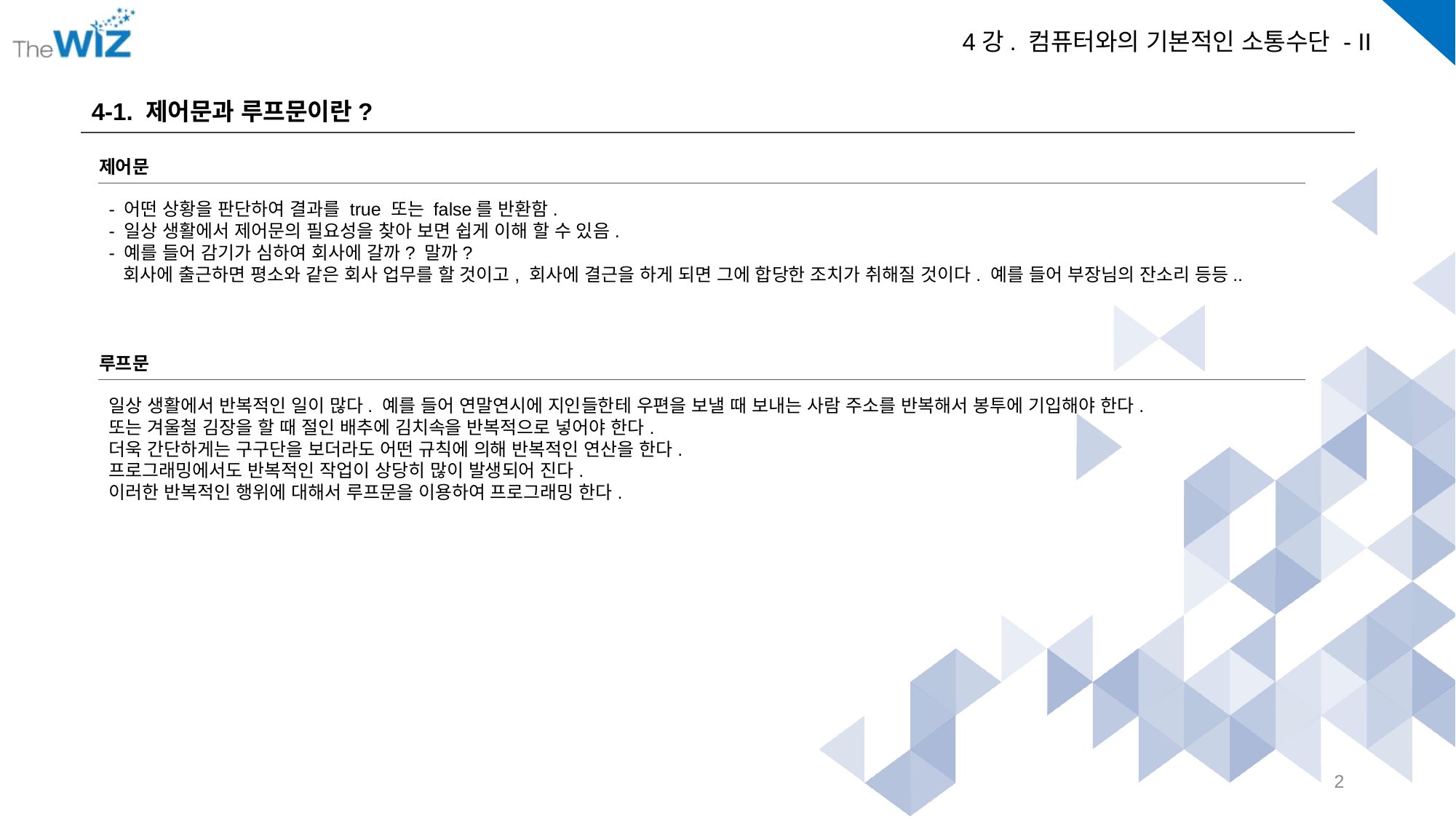

4-1. 제어문과 루프문이란?
제어문
- 어떤 상황을 판단하여 결과를 true 또는 false를 반환함.
- 일상 생활에서 제어문의 필요성을 찾아 보면 쉽게 이해 할 수 있음.
- 예를 들어 감기가 심하여 회사에 갈까? 말까?
  회사에 출근하면 평소와 같은 회사 업무를 할 것이고, 회사에 결근을 하게 되면 그에 합당한 조치가 취해질 것이다. 예를 들어 부장님의 잔소리 등등..
루프문
일상 생활에서 반복적인 일이 많다. 예를 들어 연말연시에 지인들한테 우편을 보낼 때 보내는 사람 주소를 반복해서 봉투에 기입해야 한다.
또는 겨울철 김장을 할 때 절인 배추에 김치속을 반복적으로 넣어야 한다.
더욱 간단하게는 구구단을 보더라도 어떤 규칙에 의해 반복적인 연산을 한다.
프로그래밍에서도 반복적인 작업이 상당히 많이 발생되어 진다.
이러한 반복적인 행위에 대해서 루프문을 이용하여 프로그래밍 한다.
2